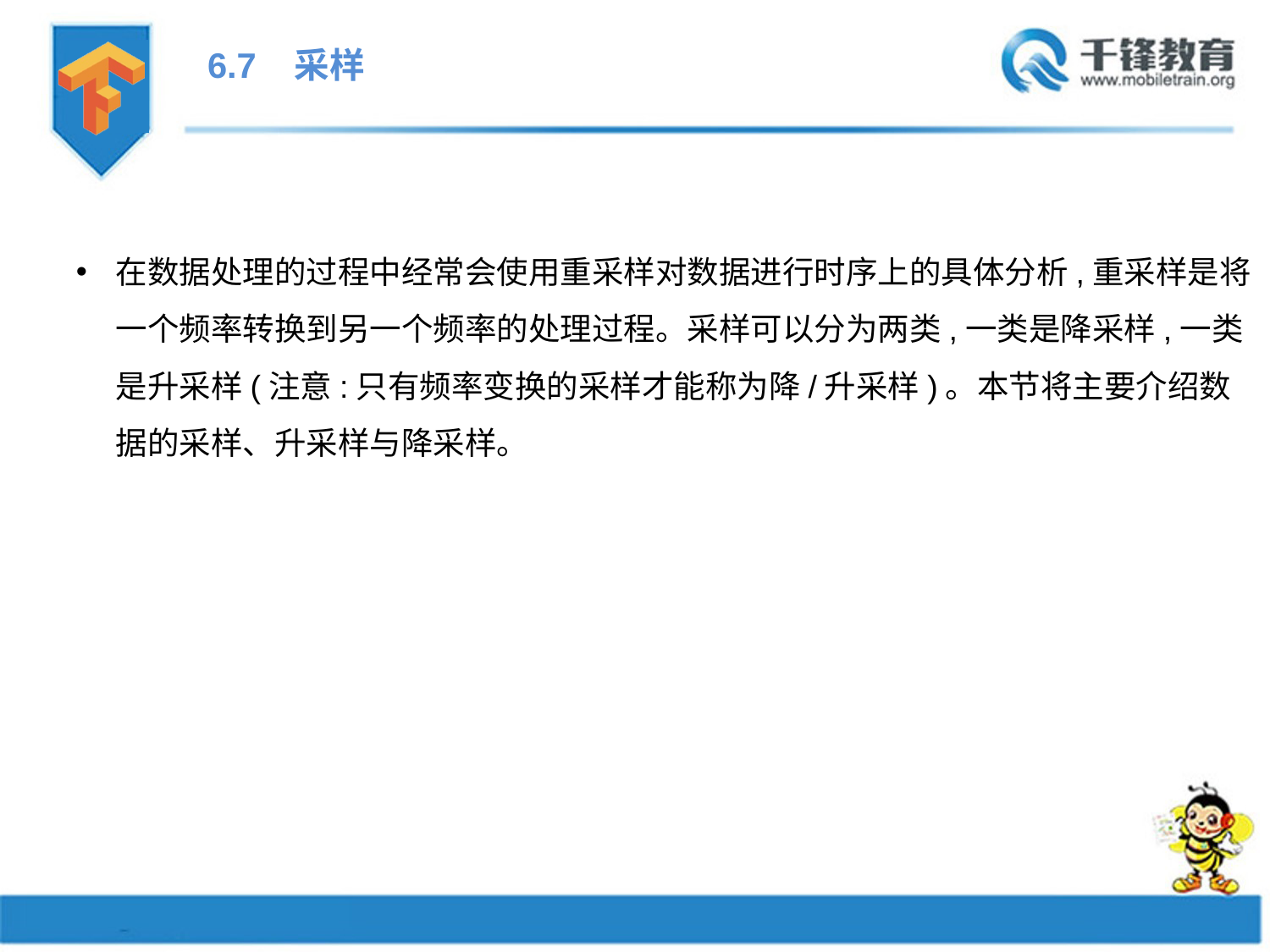

6.7   采样
在数据处理的过程中经常会使用重采样对数据进行时序上的具体分析,重采样是将一个频率转换到另一个频率的处理过程。采样可以分为两类,一类是降采样,一类是升采样(注意:只有频率变换的采样才能称为降/升采样)。本节将主要介绍数据的采样、升采样与降采样。